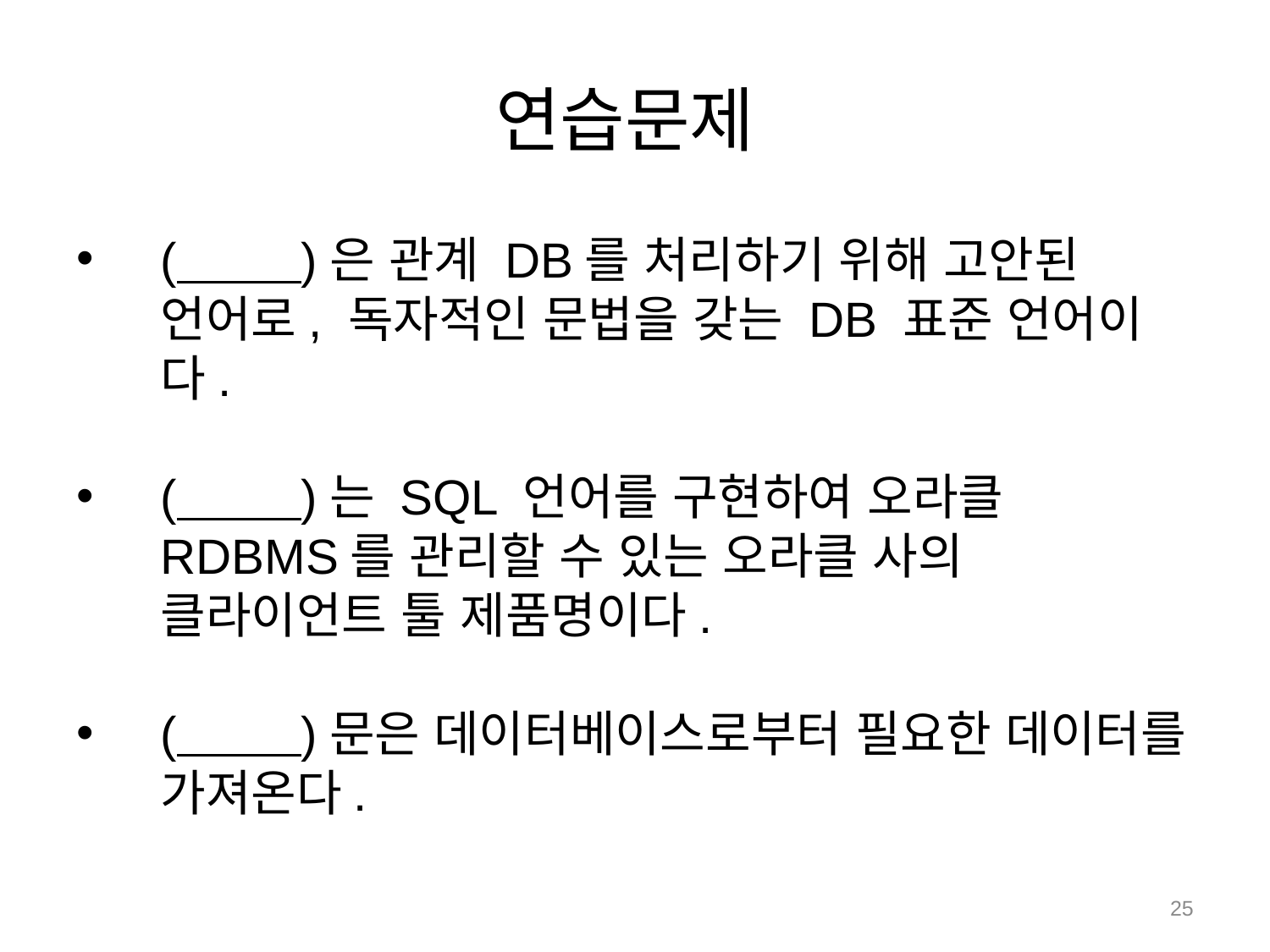

# 연습문제
(         )은 관계 DB를 처리하기 위해 고안된 언어로, 독자적인 문법을 갖는 DB 표준 언어이다.
(         )는 SQL 언어를 구현하여 오라클 RDBMS를 관리할 수 있는 오라클 사의 클라이언트 툴 제품명이다.
(         )문은 데이터베이스로부터 필요한 데이터를 가져온다.

25